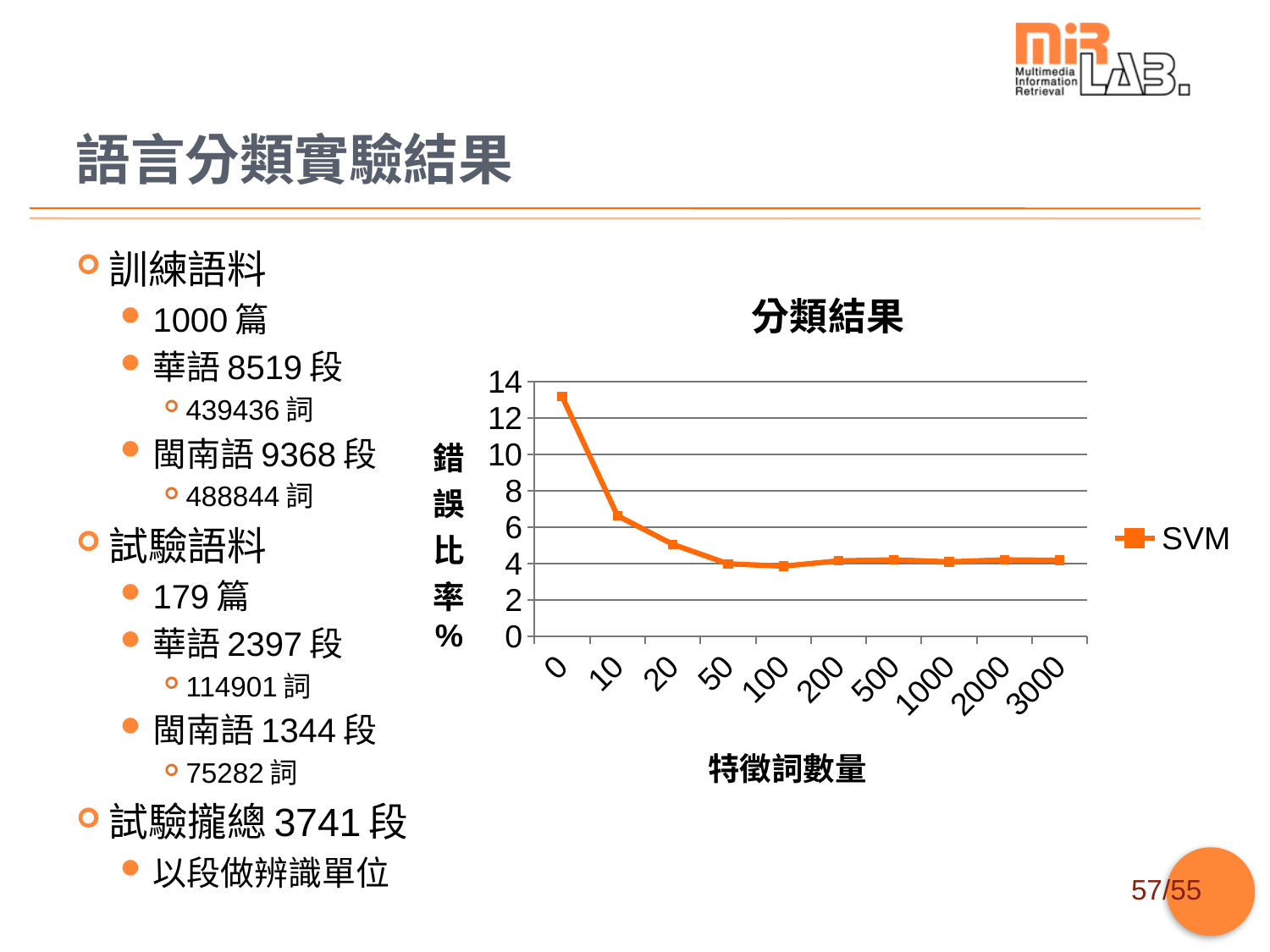

# 語言分類實驗結果
訓練語料
1000篇
華語8519段
439436詞
閩南語9368段
488844詞
試驗語料
179篇
華語2397段
114901詞
閩南語1344段
75282詞
試驗攏總3741段
以段做辨識單位

### Chart: 分類結果

| Category | SVM |
|---|---|
| 0 | 13.18 |
| 10 | 6.63 |
| 20 | 5.05 |
| 50 | 3.98 |
| 100 | 3.85 |
| 200 | 4.14 |
| 500 | 4.2 |
| 1000 | 4.09 |
| 2000 | 4.2 |
| 3000 | 4.17 |